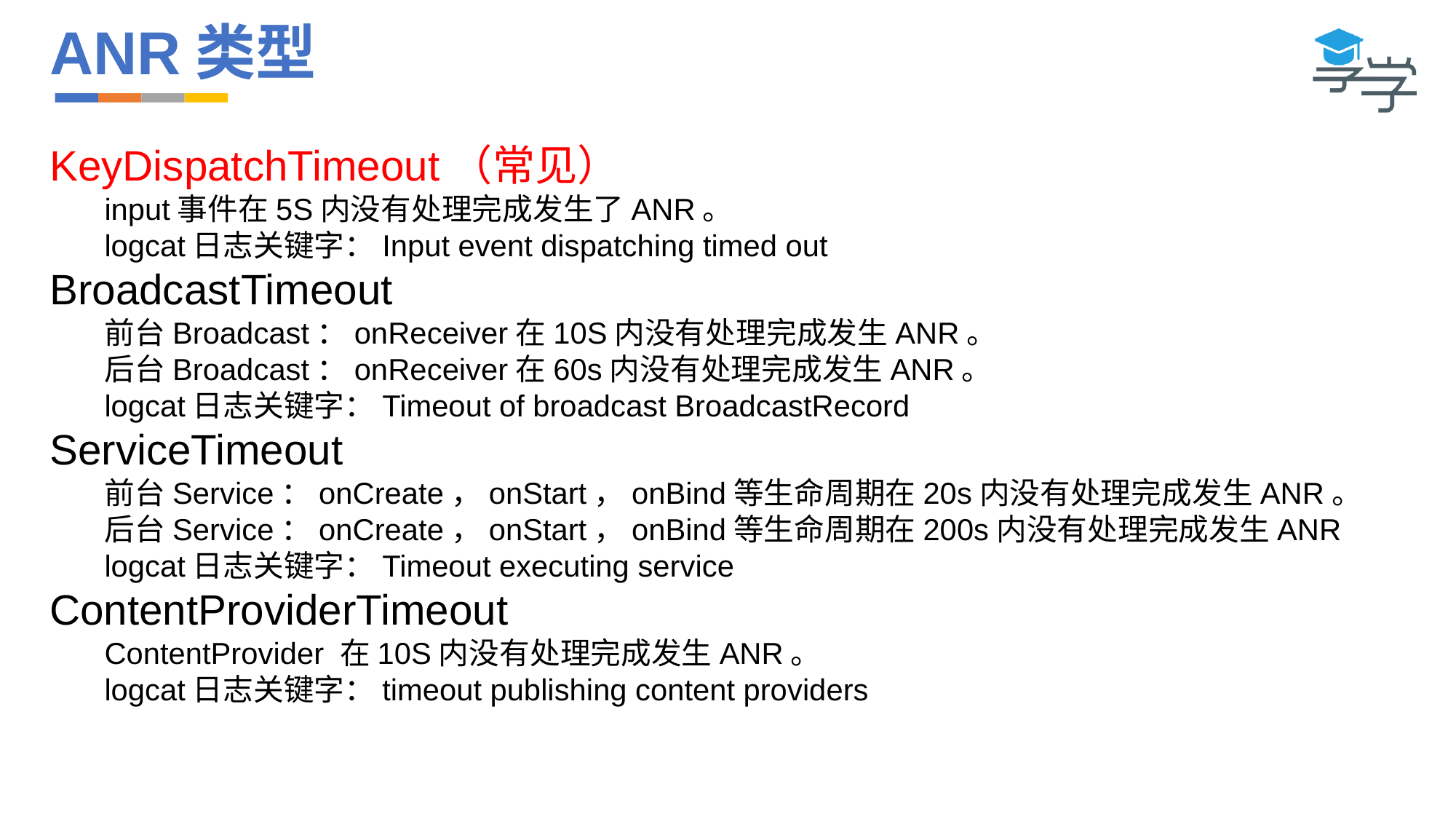

# ANR类型
KeyDispatchTimeout（常见）
input事件在5S内没有处理完成发生了ANR。
logcat日志关键字：Input event dispatching timed out
BroadcastTimeout
前台Broadcast：onReceiver在10S内没有处理完成发生ANR。
后台Broadcast：onReceiver在60s内没有处理完成发生ANR。
logcat日志关键字：Timeout of broadcast BroadcastRecord
ServiceTimeout
前台Service：onCreate，onStart，onBind等生命周期在20s内没有处理完成发生ANR。
后台Service：onCreate，onStart，onBind等生命周期在200s内没有处理完成发生ANR
logcat日志关键字：Timeout executing service
ContentProviderTimeout
ContentProvider 在10S内没有处理完成发生ANR。
logcat日志关键字：timeout publishing content providers